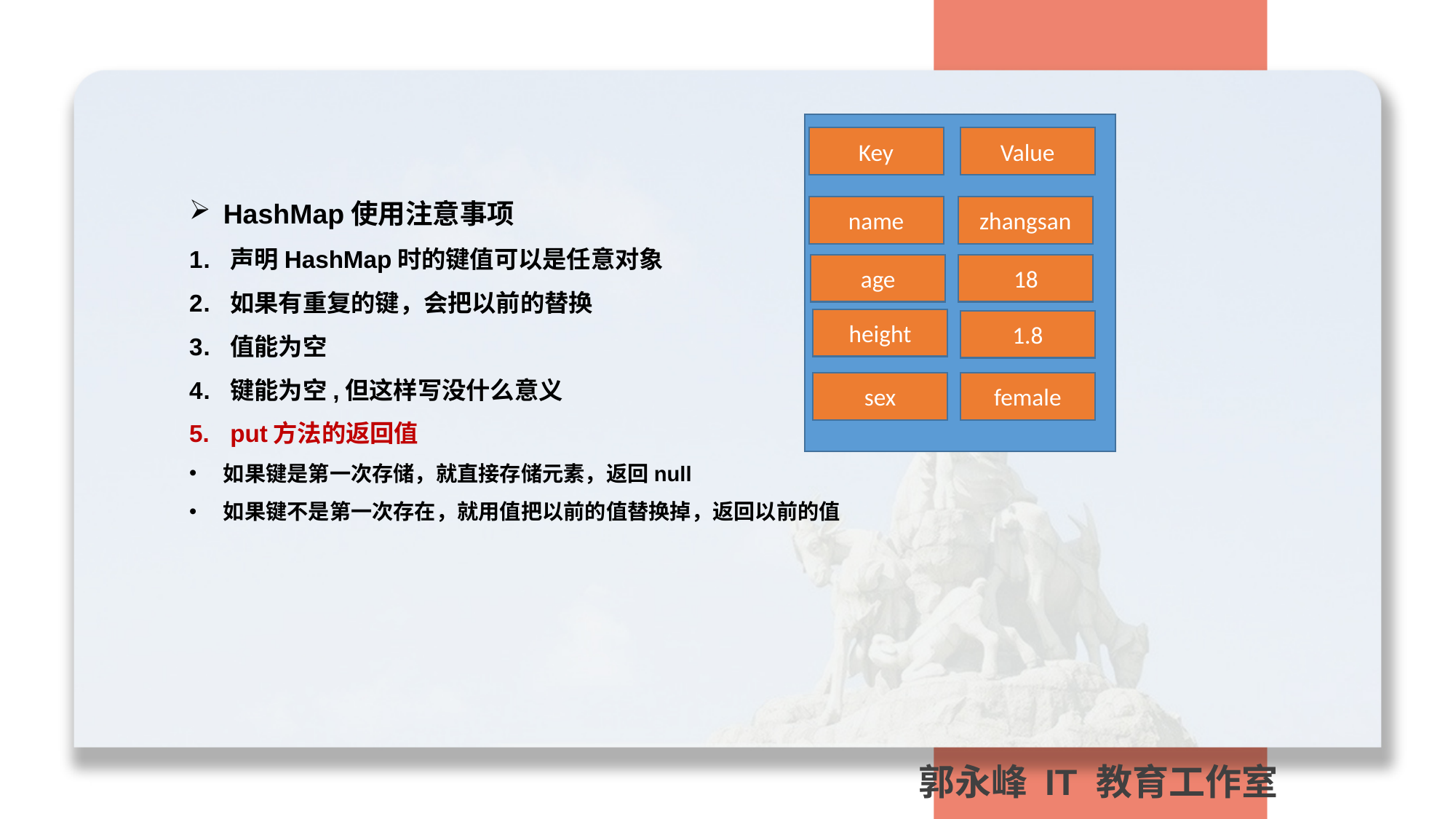

Value
Key
HashMap使用注意事项
声明HashMap时的键值可以是任意对象
如果有重复的键，会把以前的替换
值能为空
键能为空,但这样写没什么意义
put方法的返回值
如果键是第一次存储，就直接存储元素，返回null
如果键不是第一次存在，就用值把以前的值替换掉，返回以前的值
name
zhangsan
age
18
height
1.8
female
sex